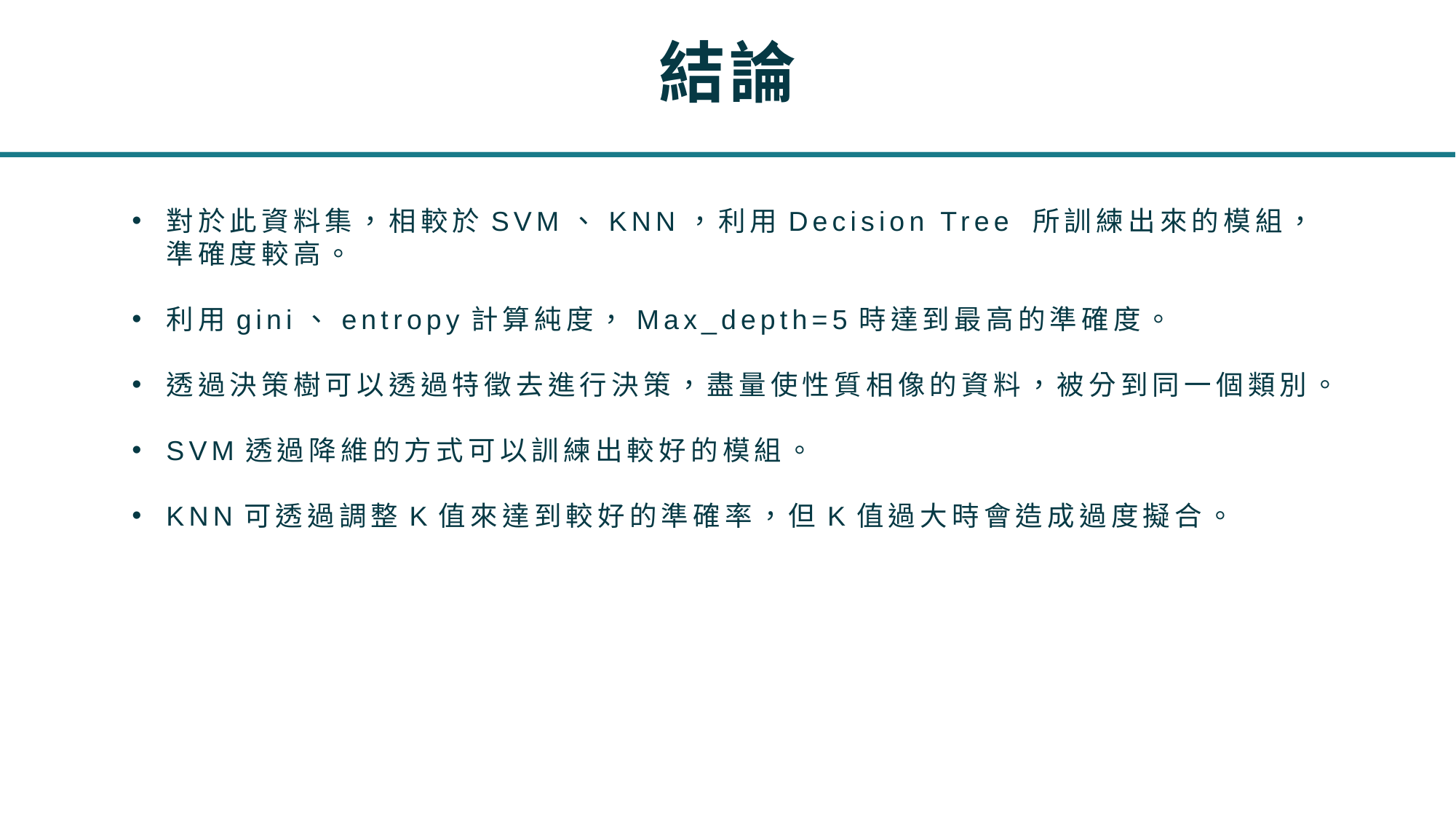

# 結論
對於此資料集，相較於SVM、KNN，利用Decision Tree 所訓練出來的模組，準確度較高。

利用gini、entropy計算純度，Max_depth=5時達到最高的準確度。

透過決策樹可以透過特徵去進行決策，盡量使性質相像的資料，被分到同一個類別。

SVM透過降維的方式可以訓練出較好的模組。

KNN可透過調整K值來達到較好的準確率，但K值過大時會造成過度擬合。